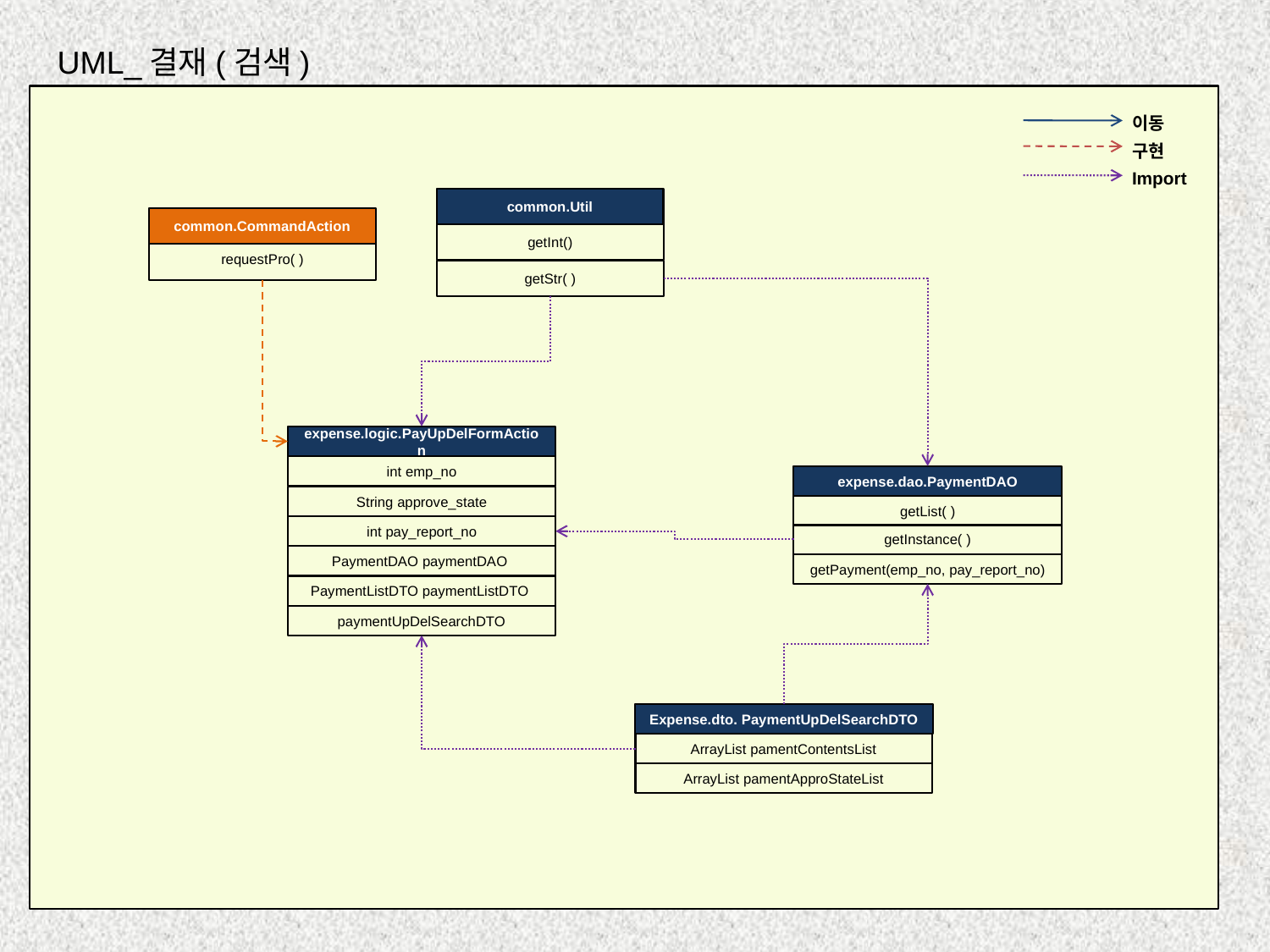

UML_결재(검색)

이동
구현
Import
common.Util
getInt()
getStr( )
common.CommandAction

requestPro( )
expense.logic.PayUpDelFormAction
int emp_no
String approve_state
int pay_report_no
PaymentDAO paymentDAO
PaymentListDTO paymentListDTO
paymentUpDelSearchDTO
expense.dao.PaymentDAO
getList( )
getInstance( )
getPayment(emp_no, pay_report_no)
Expense.dto. PaymentUpDelSearchDTO
ArrayList pamentContentsList
ArrayList pamentApproStateList